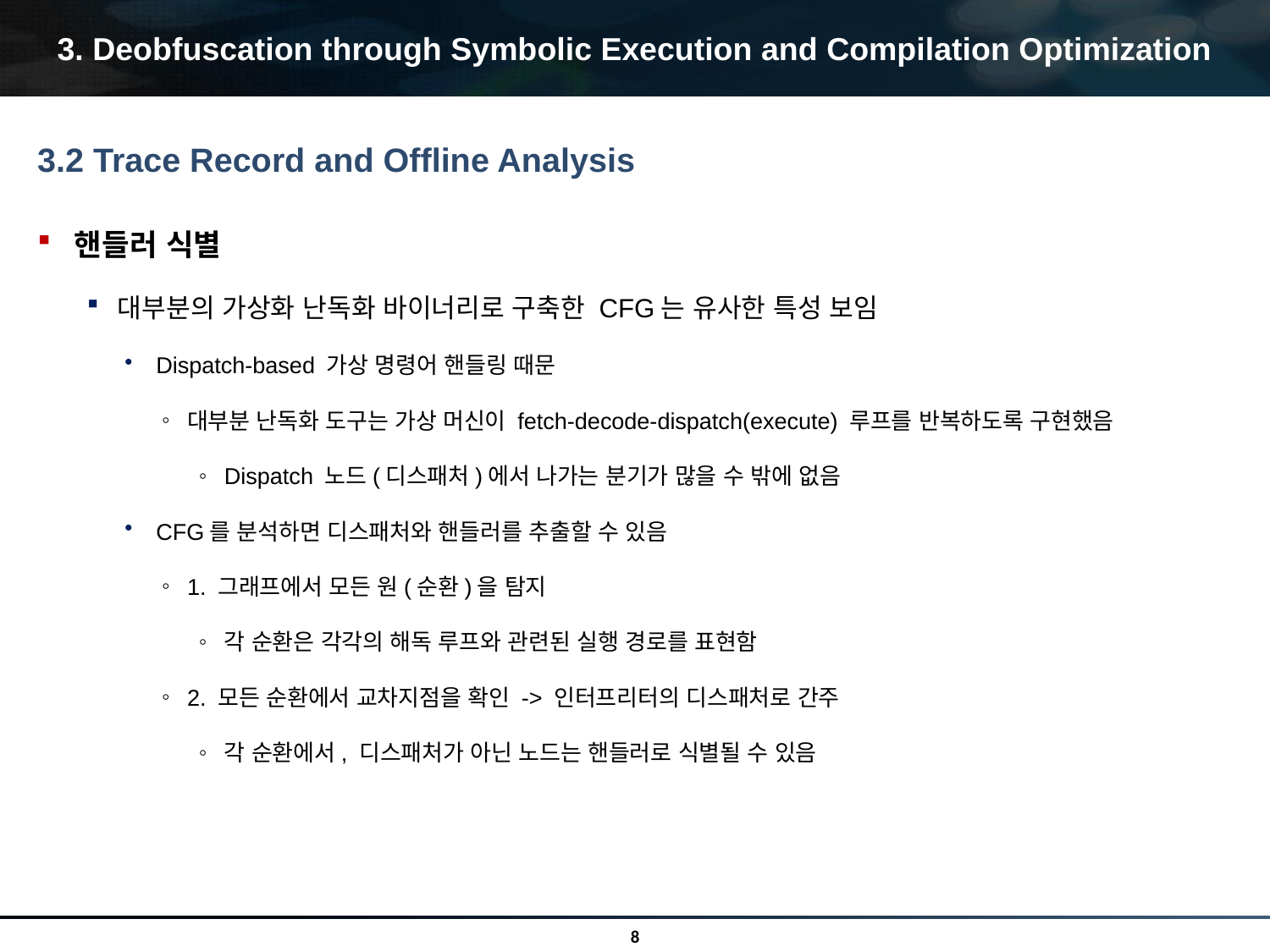

# 3. Deobfuscation through Symbolic Execution and Compilation Optimization
3.2 Trace Record and Offline Analysis
핸들러 식별
대부분의 가상화 난독화 바이너리로 구축한 CFG는 유사한 특성 보임
Dispatch-based 가상 명령어 핸들링 때문
대부분 난독화 도구는 가상 머신이 fetch-decode-dispatch(execute) 루프를 반복하도록 구현했음
Dispatch 노드(디스패처)에서 나가는 분기가 많을 수 밖에 없음
CFG를 분석하면 디스패처와 핸들러를 추출할 수 있음
1. 그래프에서 모든 원(순환)을 탐지
각 순환은 각각의 해독 루프와 관련된 실행 경로를 표현함
2. 모든 순환에서 교차지점을 확인 -> 인터프리터의 디스패처로 간주
각 순환에서, 디스패처가 아닌 노드는 핸들러로 식별될 수 있음